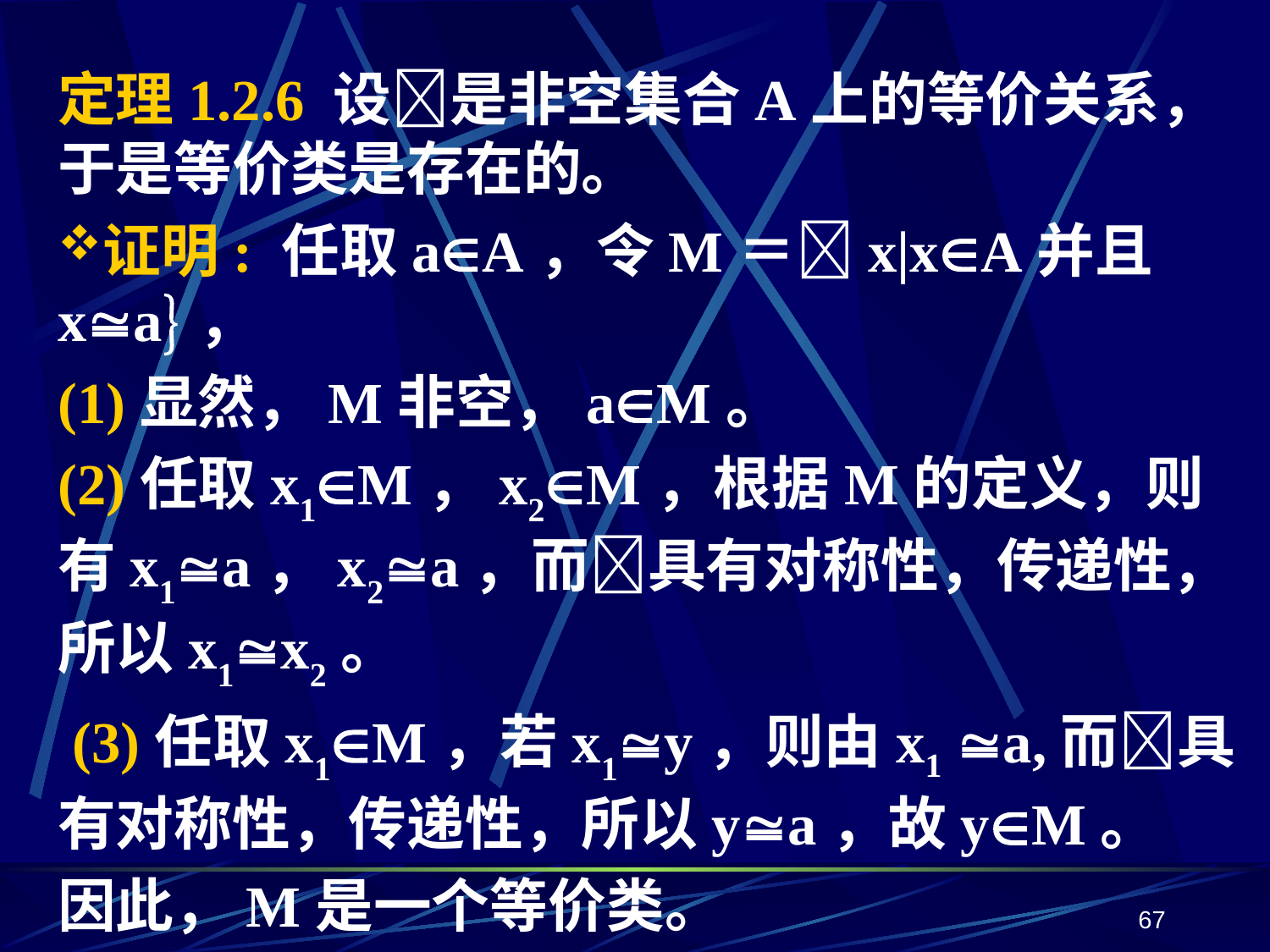

定理1.2.6 设≅是非空集合A上的等价关系，于是等价类是存在的。
证明: 任取a∈A，令M＝{x|x∈A并且x≅a}，
(1)显然，M非空，a∈M。
(2)任取x1∈M，x2∈M，根据M的定义，则有x1≅a，x2≅a，而≅具有对称性，传递性，所以x1≅x2。
 (3)任取x1∈M，若x1≅y，则由x1 ≅a,而≅具有对称性，传递性，所以y≅a，故y∈M。
因此，M是一个等价类。
67